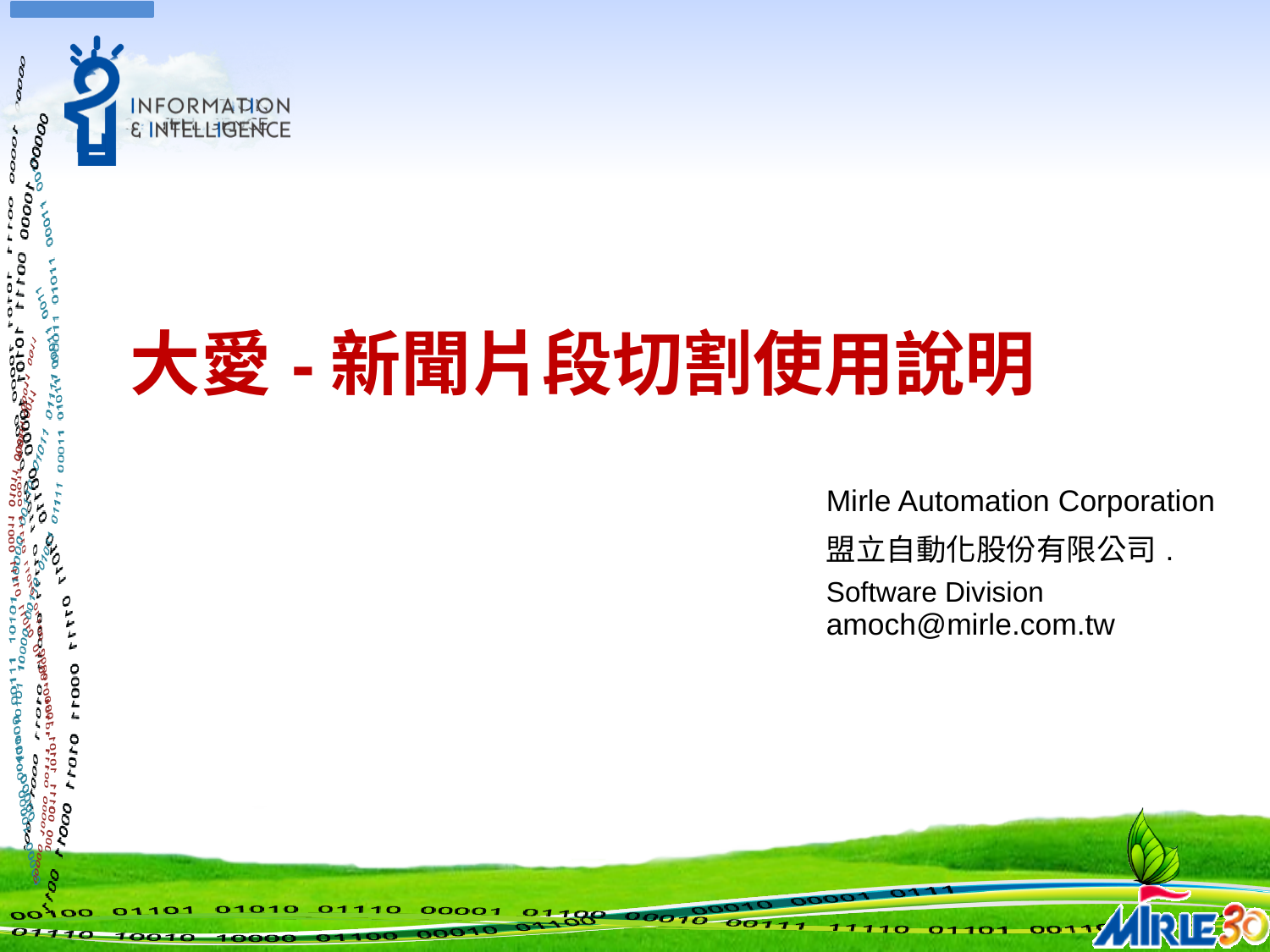

大愛-新聞片段切割使用說明
Mirle Automation Corporation
盟立自動化股份有限公司.
Software Division
amoch@mirle.com.tw